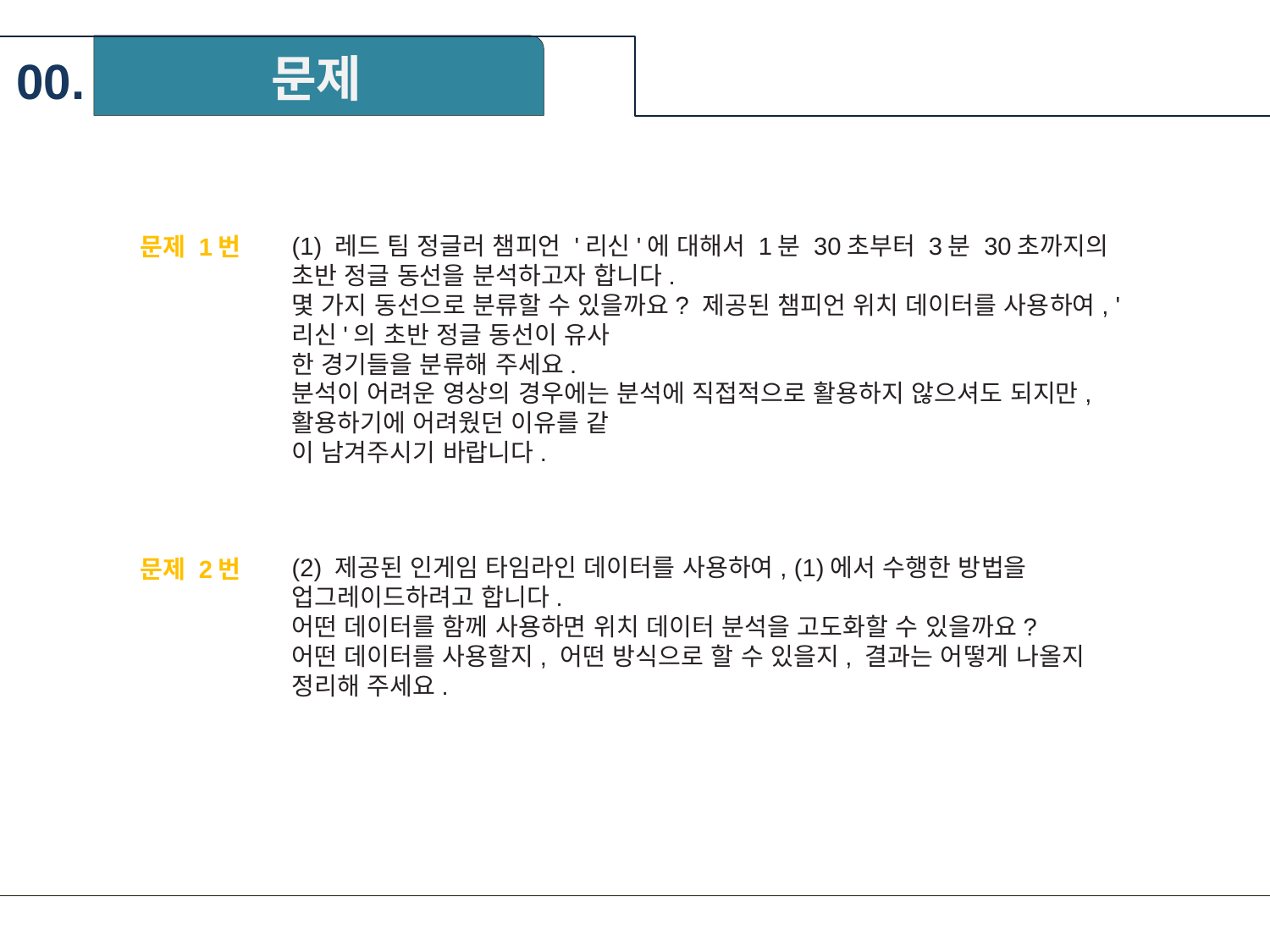

문제
00.
(1) 레드 팀 정글러 챔피언 '리신'에 대해서 1분 30초부터 3분 30초까지의 초반 정글 동선을 분석하고자 합니다.
몇 가지 동선으로 분류할 수 있을까요? 제공된 챔피언 위치 데이터를 사용하여, '리신'의 초반 정글 동선이 유사
한 경기들을 분류해 주세요.
분석이 어려운 영상의 경우에는 분석에 직접적으로 활용하지 않으셔도 되지만, 활용하기에 어려웠던 이유를 같
이 남겨주시기 바랍니다.
문제 1번
(2) 제공된 인게임 타임라인 데이터를 사용하여, (1)에서 수행한 방법을 업그레이드하려고 합니다.
어떤 데이터를 함께 사용하면 위치 데이터 분석을 고도화할 수 있을까요?
어떤 데이터를 사용할지, 어떤 방식으로 할 수 있을지, 결과는 어떻게 나올지 정리해 주세요.
문제 2번